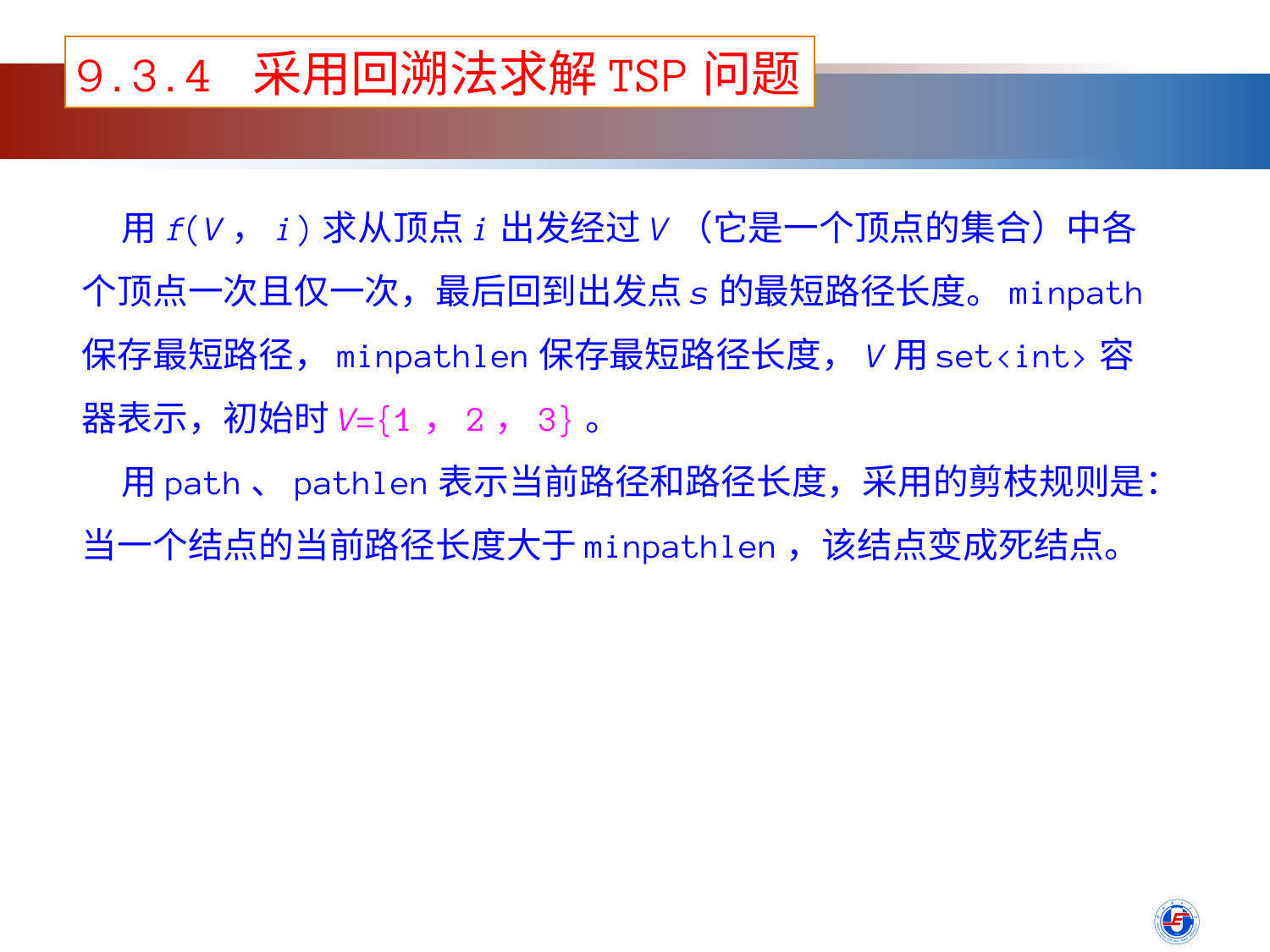

9.3.4 采用回溯法求解TSP问题
    用f(V，i)求从顶点i出发经过V（它是一个顶点的集合）中各个顶点一次且仅一次，最后回到出发点s的最短路径长度。minpath保存最短路径，minpathlen保存最短路径长度，V用set<int>容器表示，初始时V={1，2，3}。
    用path、pathlen表示当前路径和路径长度，采用的剪枝规则是：当一个结点的当前路径长度大于minpathlen，该结点变成死结点。